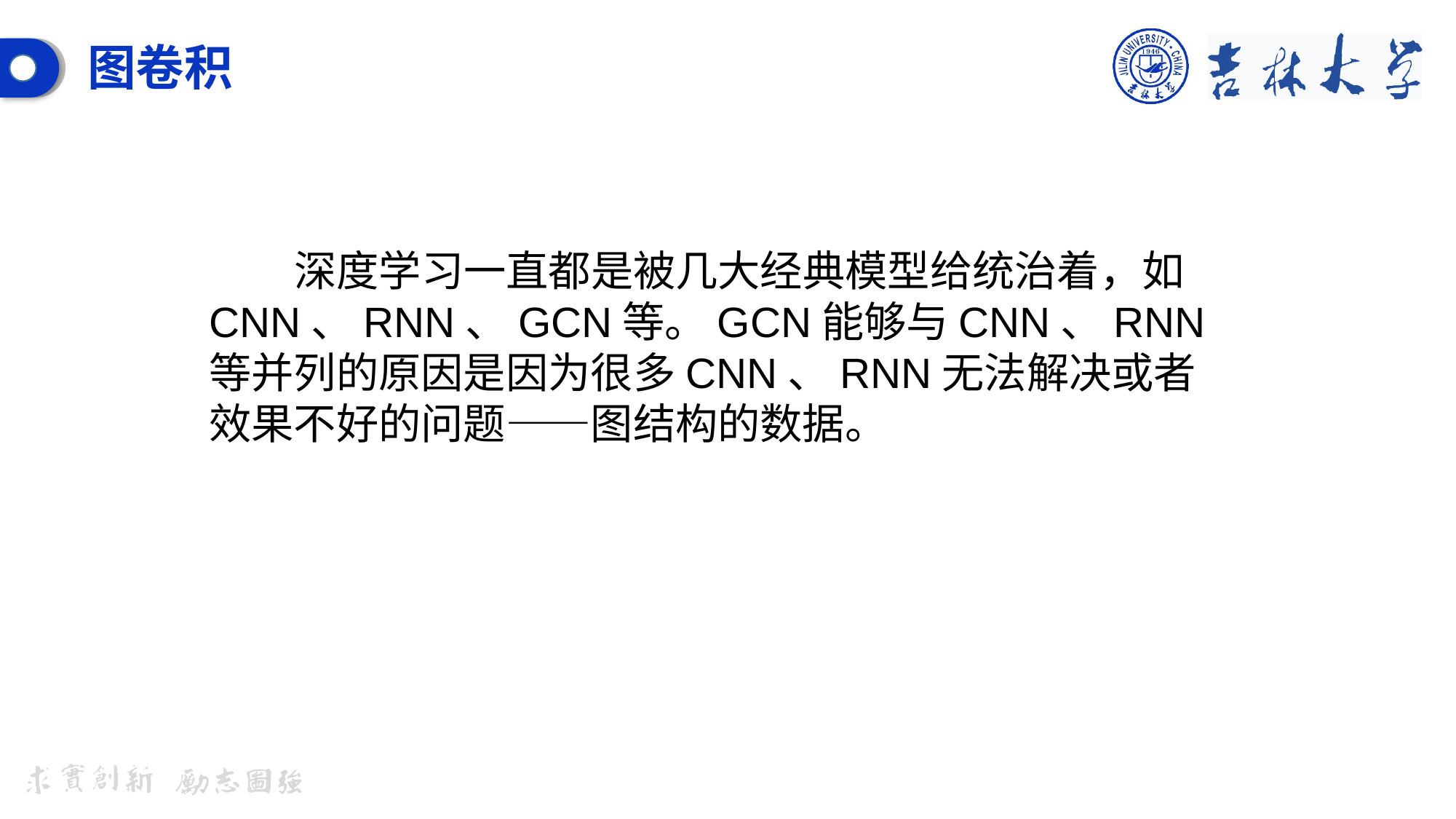

图卷积
深度学习一直都是被几大经典模型给统治着，如CNN、RNN、GCN等。GCN能够与CNN、RNN等并列的原因是因为很多CNN、RNN无法解决或者效果不好的问题——图结构的数据。